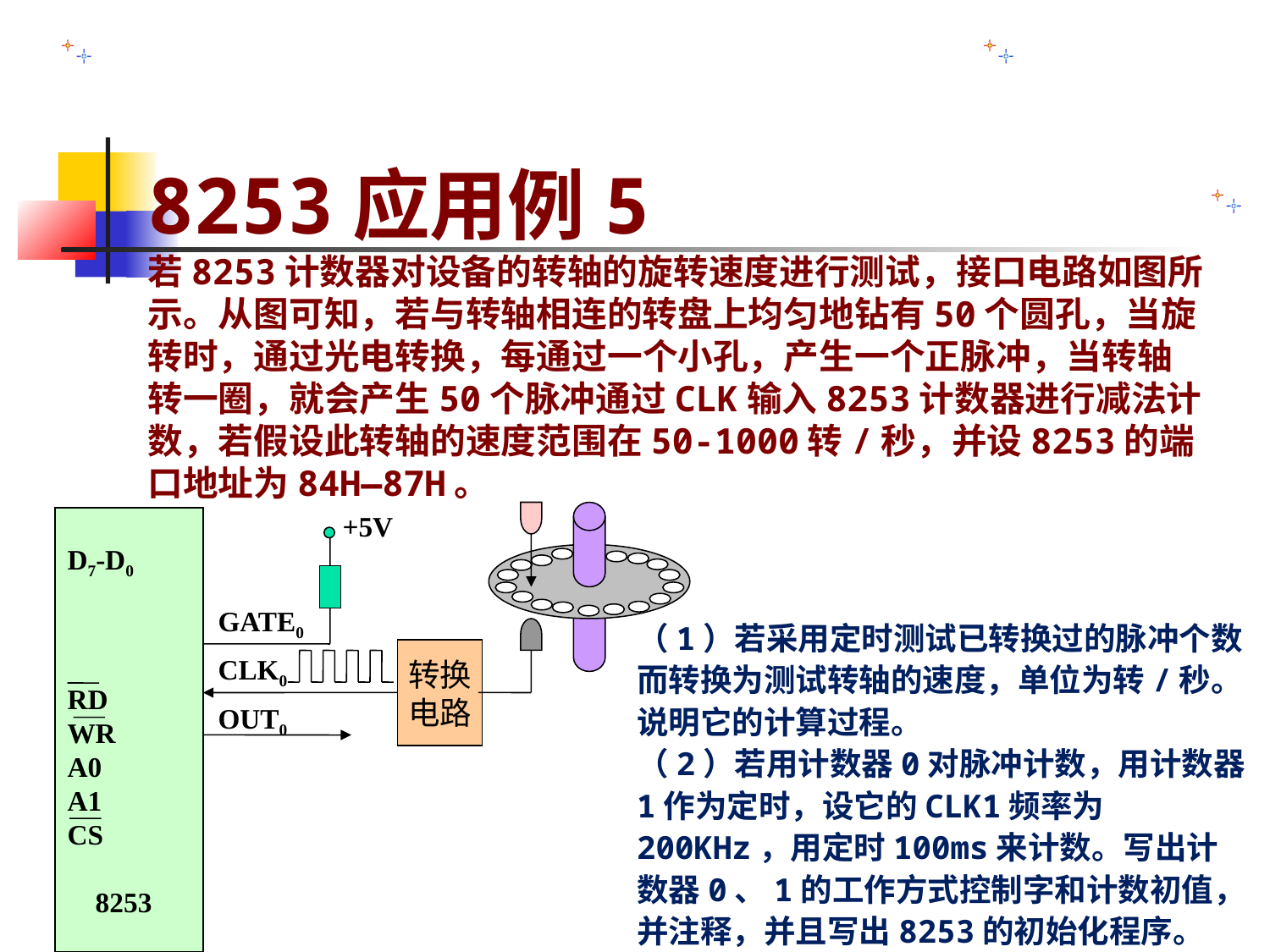

# 8253应用例5 若8253计数器对设备的转轴的旋转速度进行测试，接口电路如图所示。从图可知，若与转轴相连的转盘上均匀地钻有50个圆孔，当旋转时，通过光电转换，每通过一个小孔，产生一个正脉冲，当转轴转一圈，就会产生50个脉冲通过CLK输入8253计数器进行减法计数，若假设此转轴的速度范围在50-1000转/秒，并设8253的端口地址为84H—87H。
+5V

D7-D0

RD
WR
A0
A1
CS

    8253

GATE0
CLK0
OUT0

转换
电路

（1）若采用定时测试已转换过的脉冲个数而转换为测试转轴的速度，单位为转/秒。说明它的计算过程。
（2）若用计数器0对脉冲计数，用计数器1作为定时，设它的CLK1频率为200KHz，用定时100ms来计数。写出计数器0、1的工作方式控制字和计数初值，并注释，并且写出8253的初始化程序。